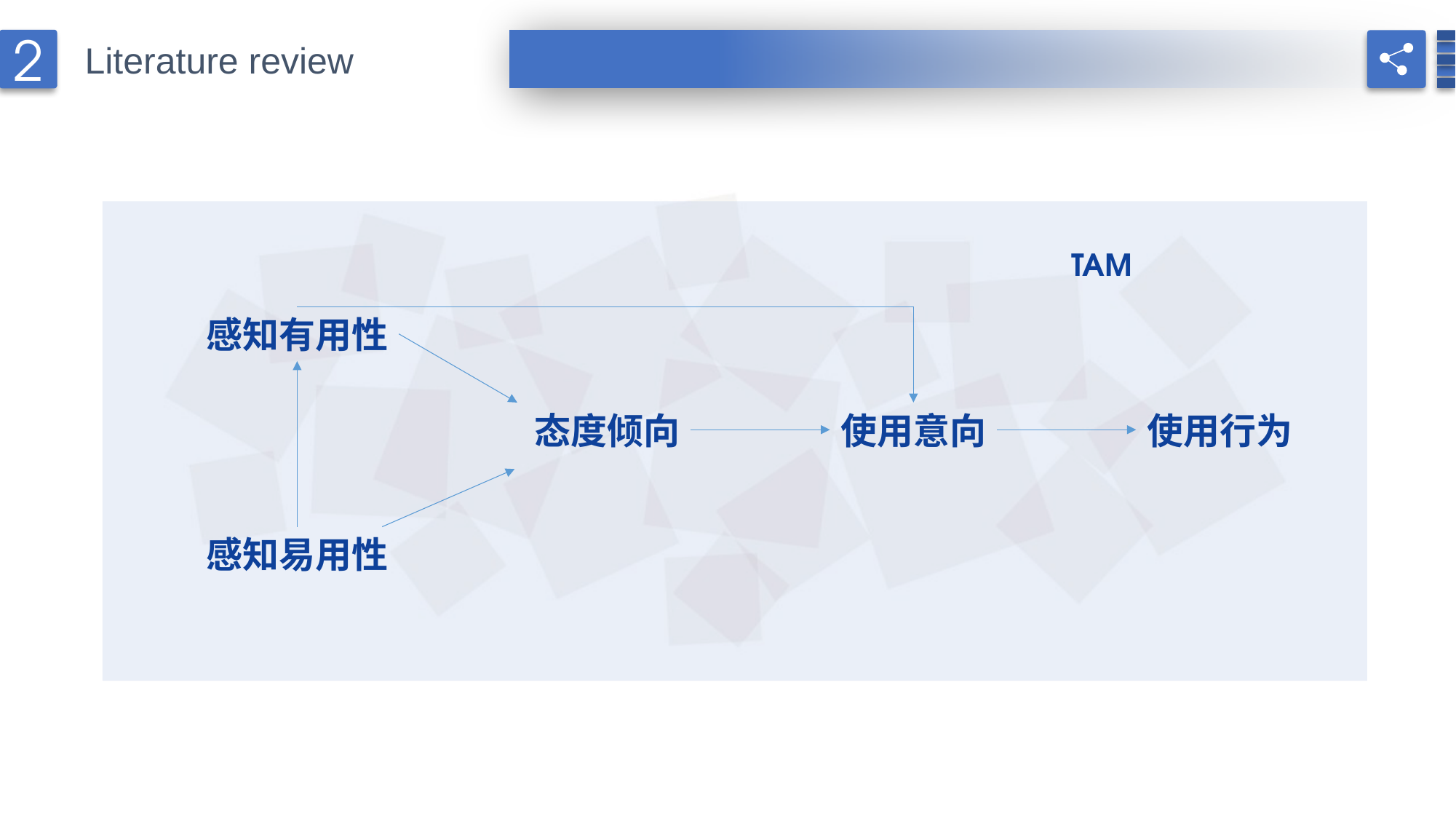

2

Literature review

TAM
感知有用性
态度倾向
使用意向
使用行为
感知易用性